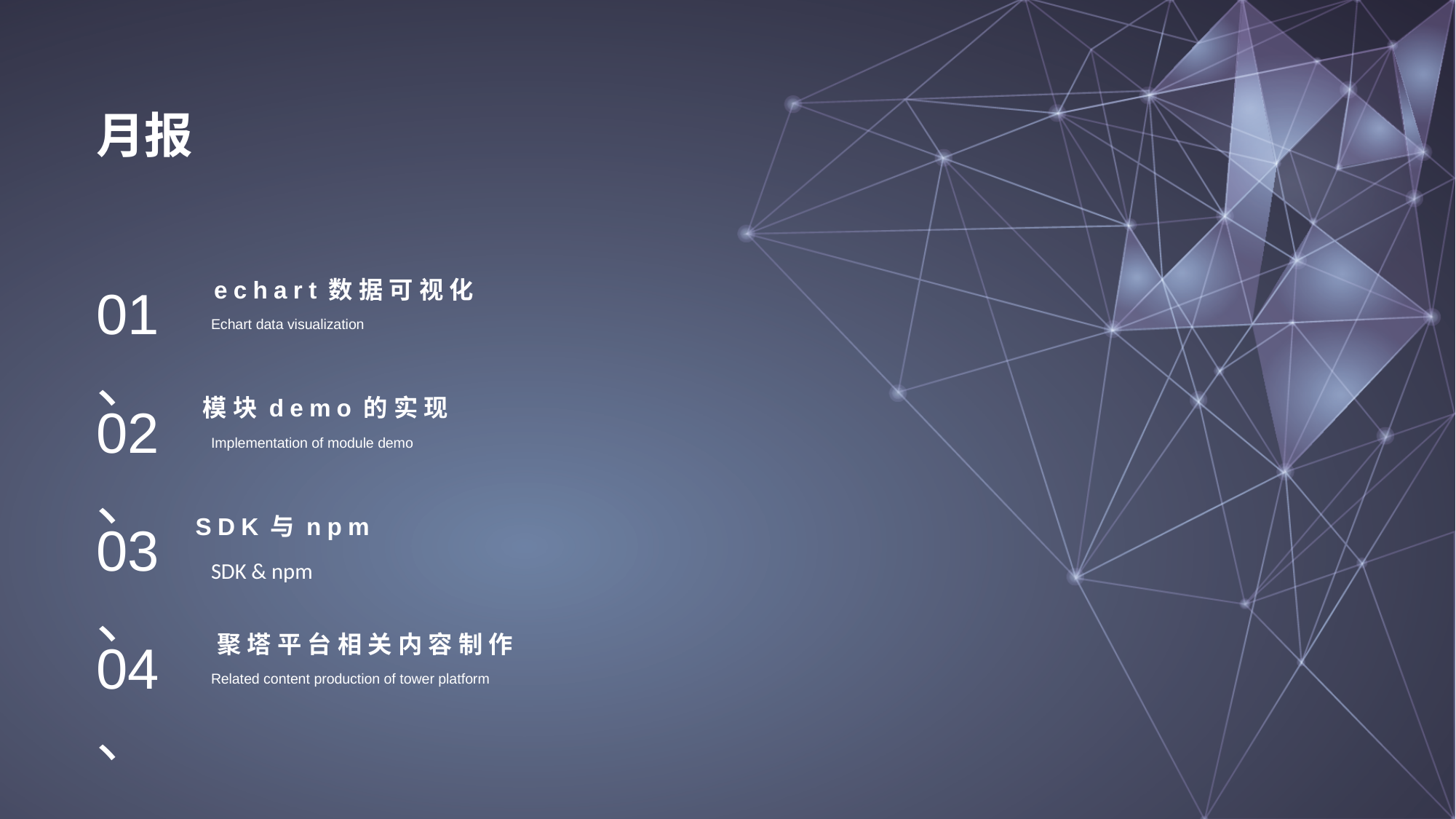

月报
echart数据可视化
01、
Echart data visualization
模块demo的实现
02、
Implementation of module demo
SDK与npm
03、
SDK & npm
聚塔平台相关内容制作
04、
Related content production of tower platform